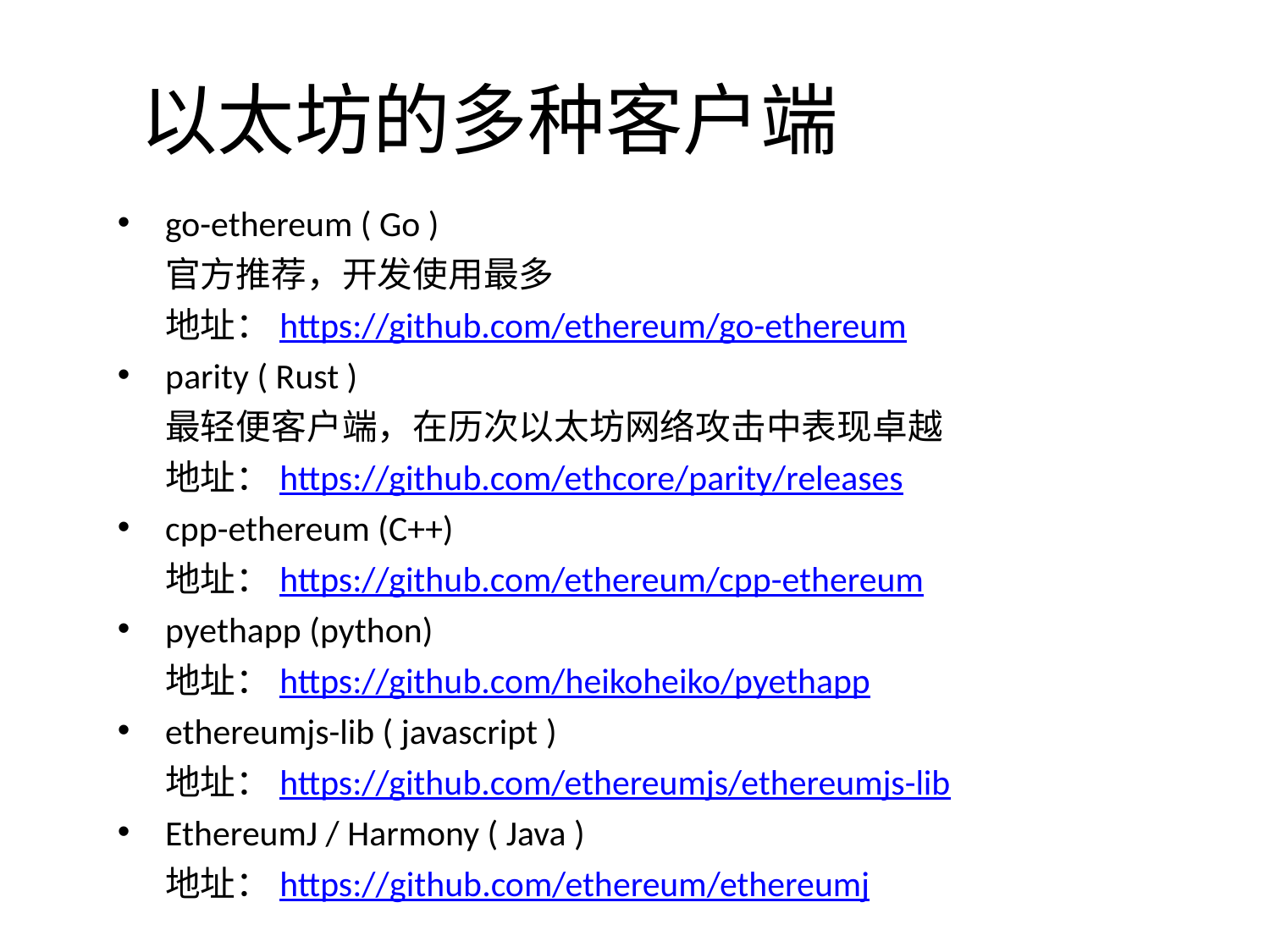

# 以太坊的多种客户端
go-ethereum ( Go ) 
官方推荐，开发使用最多 
地址：https://github.com/ethereum/go-ethereum
parity ( Rust )
最轻便客户端，在历次以太坊网络攻击中表现卓越 
地址：https://github.com/ethcore/parity/releases
cpp-ethereum (C++)
地址：https://github.com/ethereum/cpp-ethereum
pyethapp (python)
地址：https://github.com/heikoheiko/pyethapp
ethereumjs-lib ( javascript )
地址：https://github.com/ethereumjs/ethereumjs-lib
EthereumJ / Harmony ( Java )
地址：https://github.com/ethereum/ethereumj